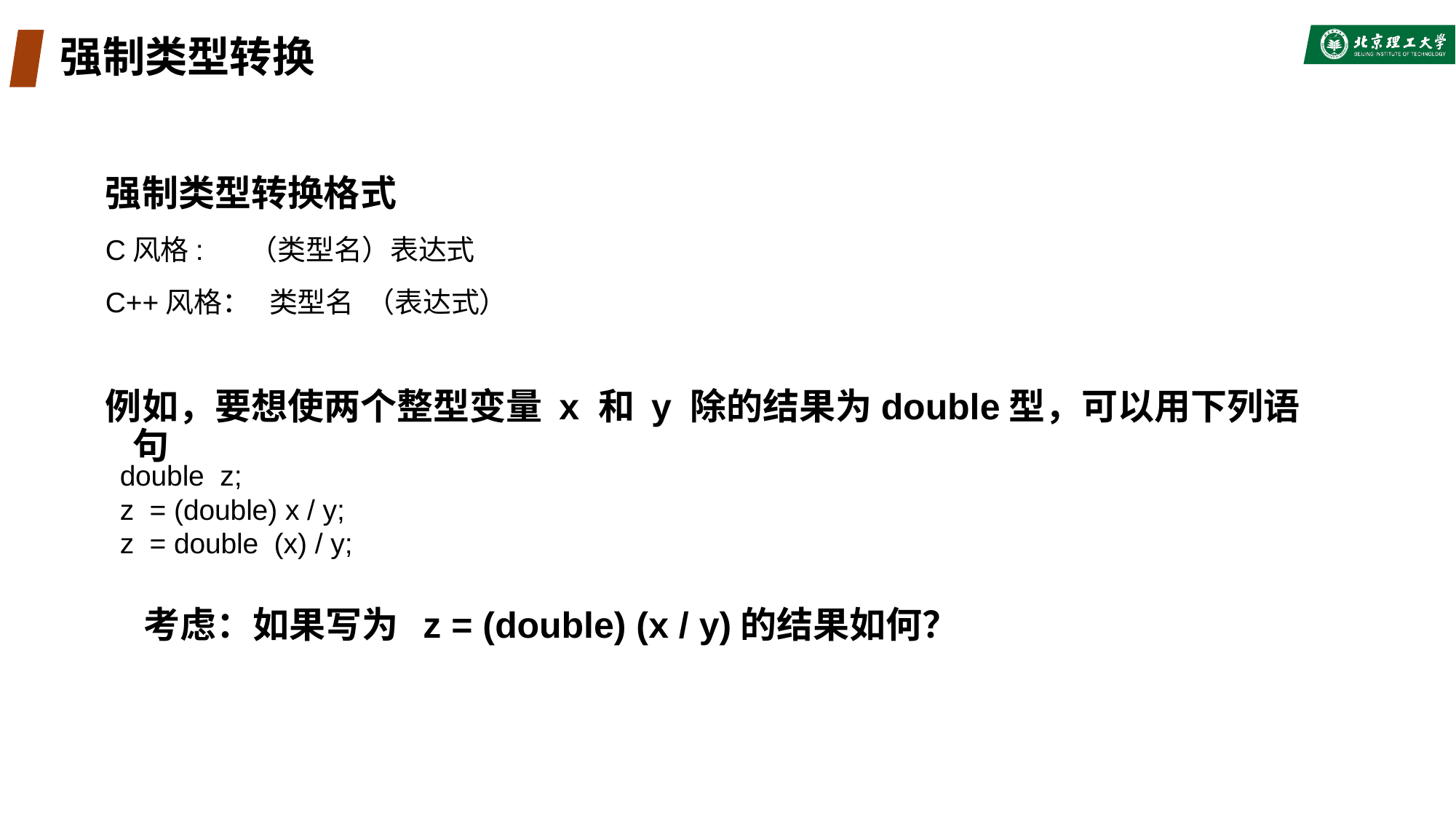

# 强制类型转换
强制类型转换格式
C风格:     （类型名）表达式
C++风格：   类型名  （表达式）

例如，要想使两个整型变量 x 和 y 除的结果为double型，可以用下列语句
double  z;
z  = (double) x / y;
z  = double  (x) / y;
考虑：如果写为  z = (double) (x / y)的结果如何？